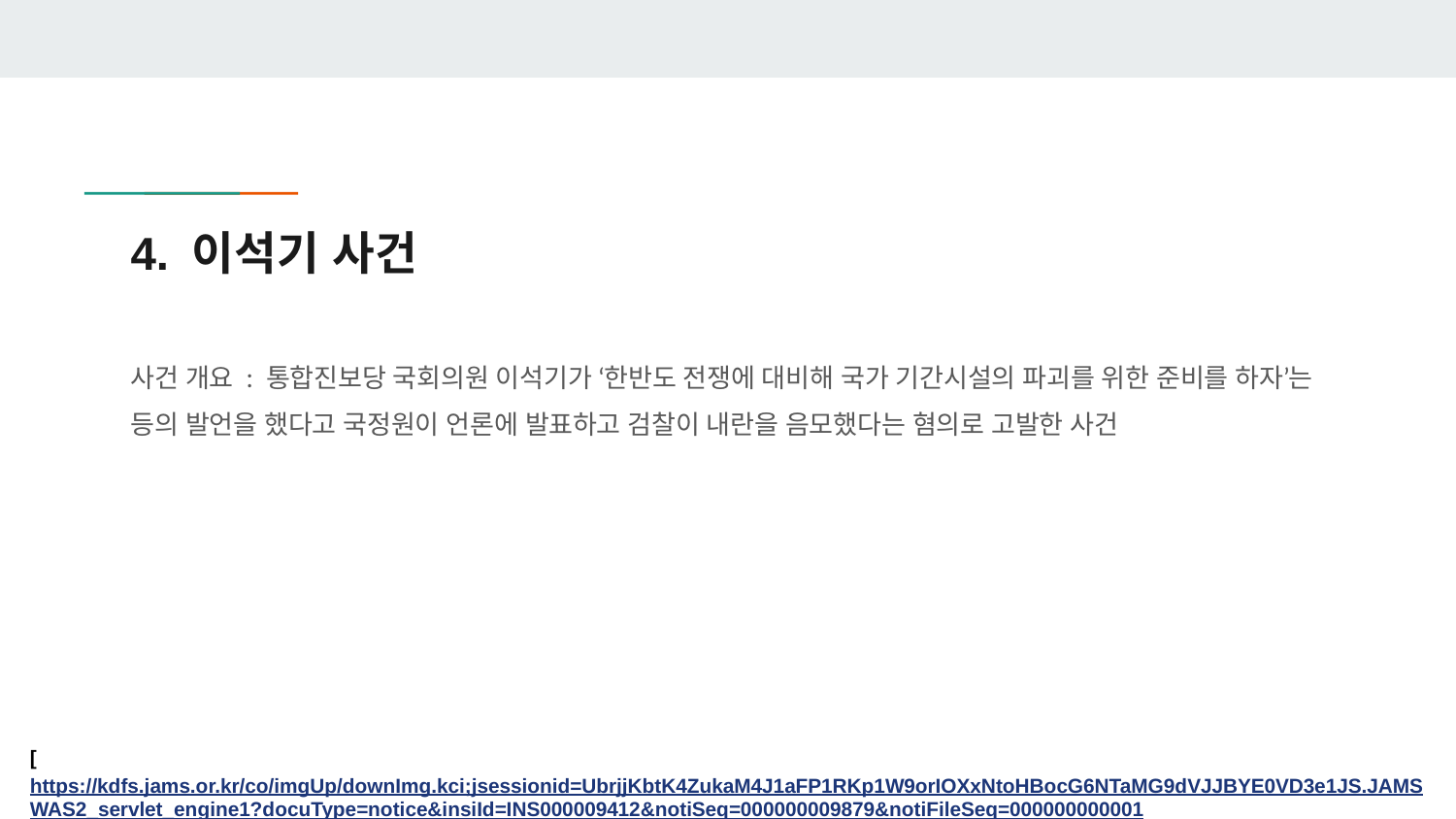

# 4. 이석기 사건
사건 개요 : 통합진보당 국회의원 이석기가 ‘한반도 전쟁에 대비해 국가 기간시설의 파괴를 위한 준비를 하자’는 등의 발언을 했다고 국정원이 언론에 발표하고 검찰이 내란을 음모했다는 혐의로 고발한 사건
[https://kdfs.jams.or.kr/co/imgUp/downImg.kci;jsessionid=UbrjjKbtK4ZukaM4J1aFP1RKp1W9orIOXxNtoHBocG6NTaMG9dVJJBYE0VD3e1JS.JAMSWAS2_servlet_engine1?docuType=notice&insiId=INS000009412&notiSeq=000000009879&notiFileSeq=000000000001]